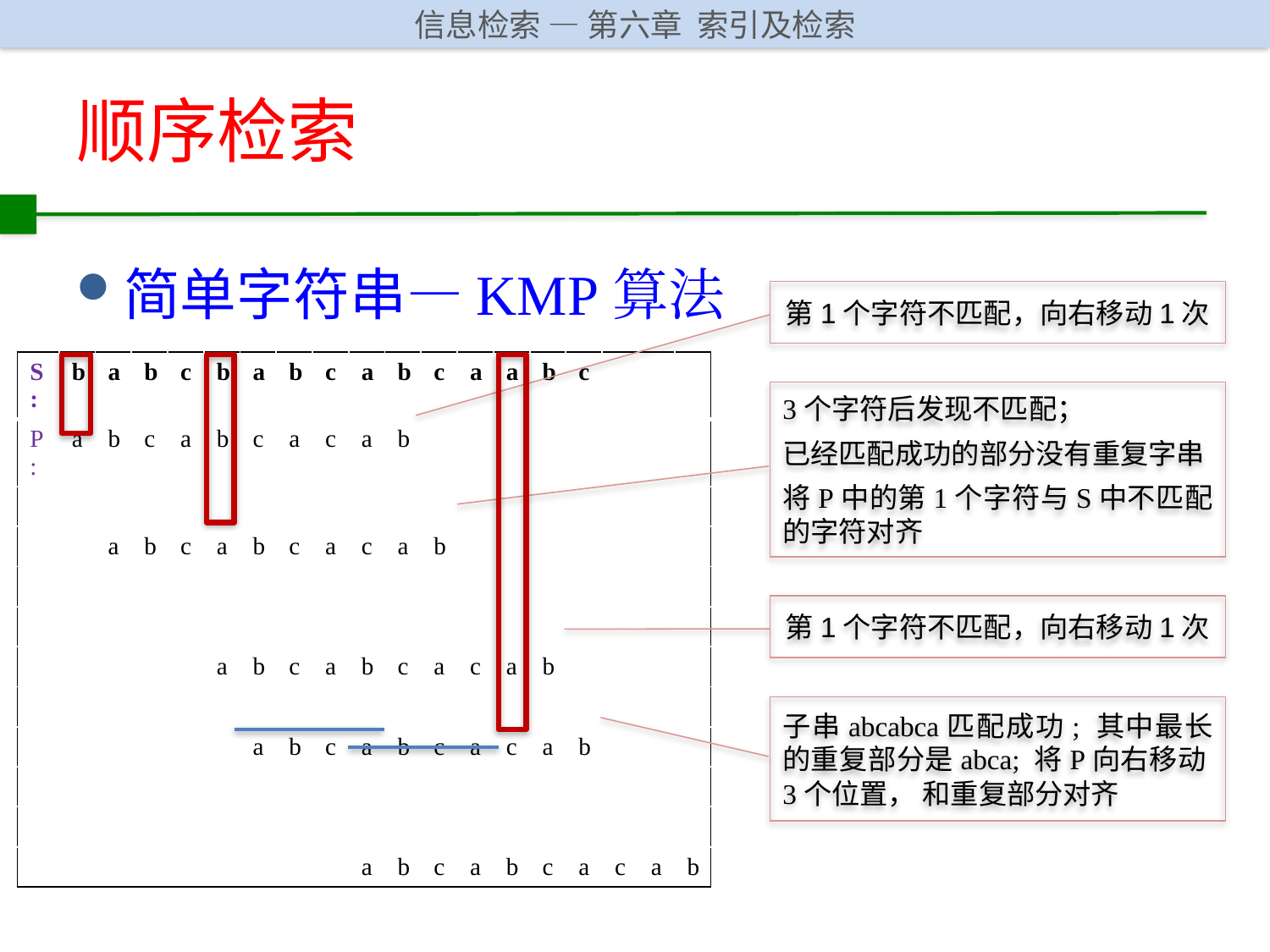

# 顺序检索
简单字符串—KMP算法

第1个字符不匹配，向右移动1次
| S: | b | a | b | c | b | a | b | c | a | b | c | a | a | b | c |  |  |  |
| --- | --- | --- | --- | --- | --- | --- | --- | --- | --- | --- | --- | --- | --- | --- | --- | --- | --- | --- |
| P: | a | b | c | a | b | c | a | c | a | b |  |  |  |  |  |  |  |  |
|  |  |  |  |  |  |  |  |  |  |  |  |  |  |  |  |  |  |  |
|  |  | a | b | c | a | b | c | a | c | a | b |  |  |  |  |  |  |  |
|  |  |  |  |  |  |  |  |  |  |  |  |  |  |  |  |  |  |  |
|  |  |  |  |  |  |  |  |  |  |  |  |  |  |  |  |  |  |  |
|  |  |  |  |  | a | b | c | a | b | c | a | c | a | b |  |  |  |  |
|  |  |  |  |  |  |  |  |  |  |  |  |  |  |  |  |  |  |  |
|  |  |  |  |  |  | a | b | c | a | b | c | a | c | a | b |  |  |  |
|  |  |  |  |  |  |  |  |  |  |  |  |  |  |  |  |  |  |  |
|  |  |  |  |  |  |  |  |  |  |  |  |  |  |  |  |  |  |  |
|  |  |  |  |  |  |  |  |  | a | b | c | a | b | c | a | c | a | b |

3个字符后发现不匹配；
已经匹配成功的部分没有重复字串
将P中的第1个字符与S中不匹配的字符对齐
第1个字符不匹配，向右移动1次
子串abcabca匹配成功; 其中最长的重复部分是abca; 将P向右移动3个位置， 和重复部分对齐